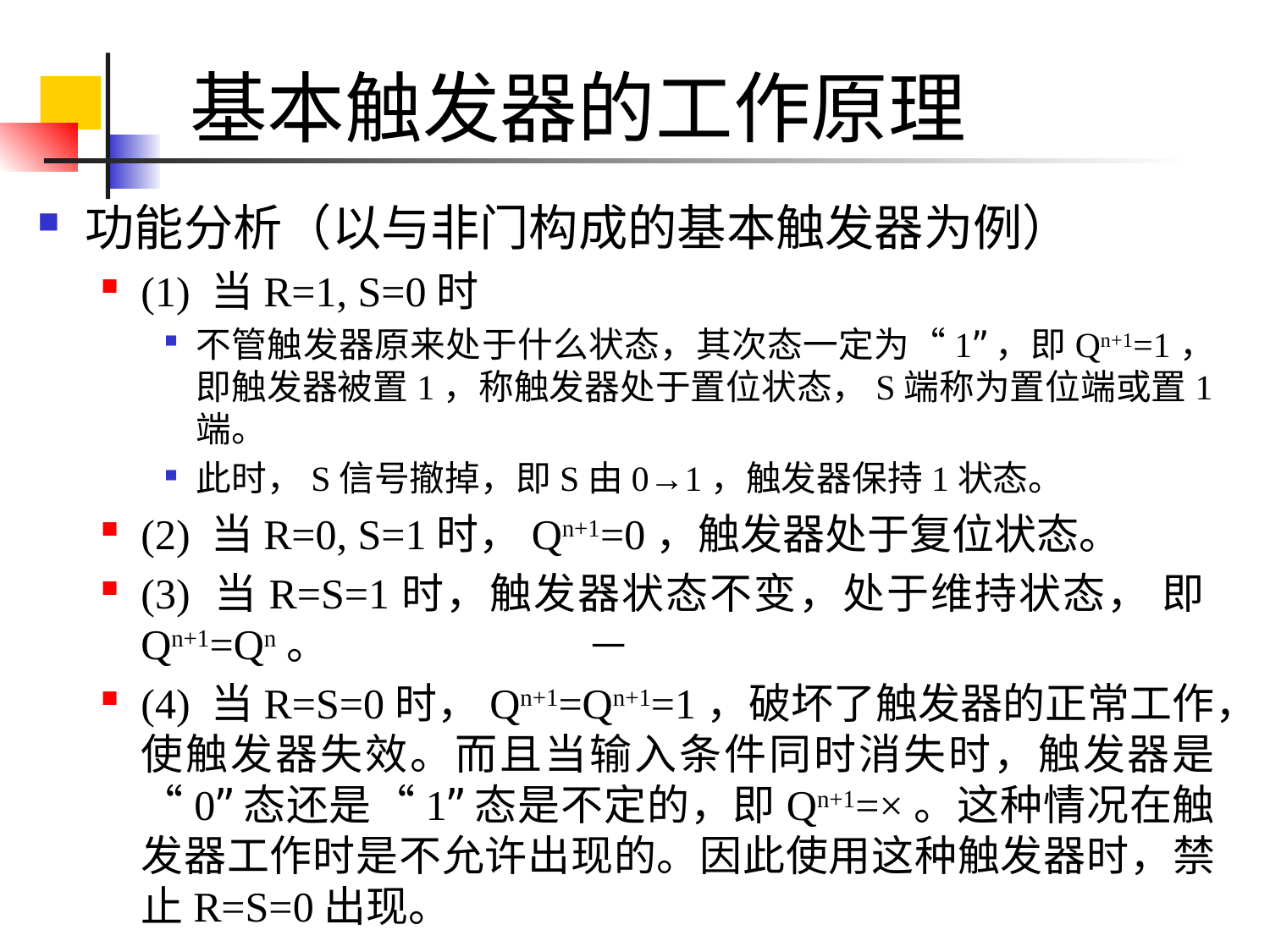

# 基本触发器的工作原理
功能分析（以与非门构成的基本触发器为例）
(1) 当R=1, S=0时
不管触发器原来处于什么状态，其次态一定为“1”，即Qn+1=1，即触发器被置1，称触发器处于置位状态，S端称为置位端或置1端。
此时，S信号撤掉，即S由0→1，触发器保持1状态。
(2) 当R=0, S=1时，Qn+1=0，触发器处于复位状态。
(3) 当R=S=1时，触发器状态不变，处于维持状态， 即Qn+1=Qn。
(4) 当R=S=0时，Qn+1=Qn+1=1，破坏了触发器的正常工作，使触发器失效。而且当输入条件同时消失时，触发器是“0”态还是“1”态是不定的，即Qn+1=×。这种情况在触发器工作时是不允许出现的。因此使用这种触发器时，禁止R=S=0出现。